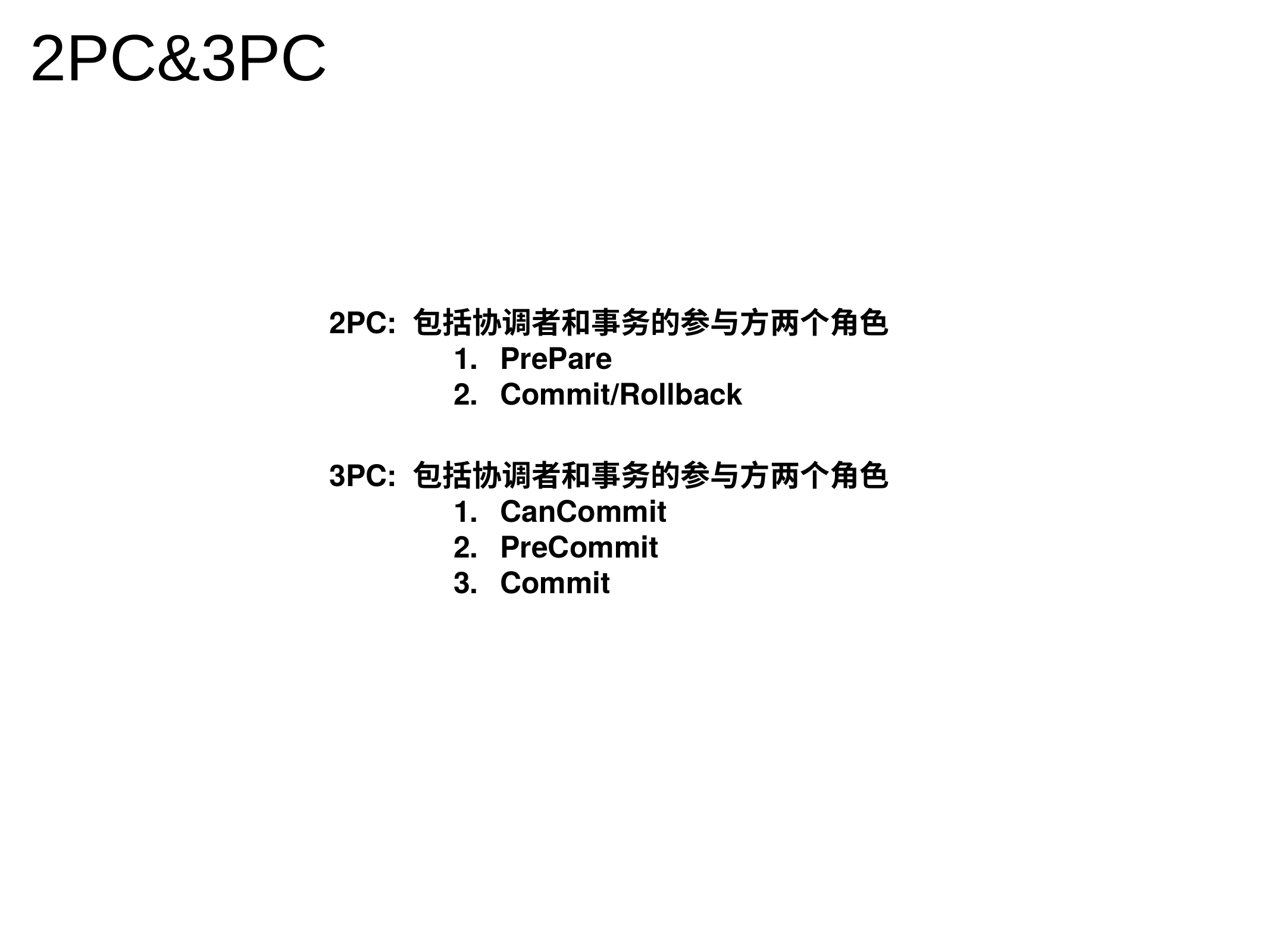

# 2PC&3PC
2PC: 包括协调者和事务的参与方两个角色
PrePare
Commit/Rollback
3PC: 包括协调者和事务的参与方两个角色
CanCommit
PreCommit
Commit